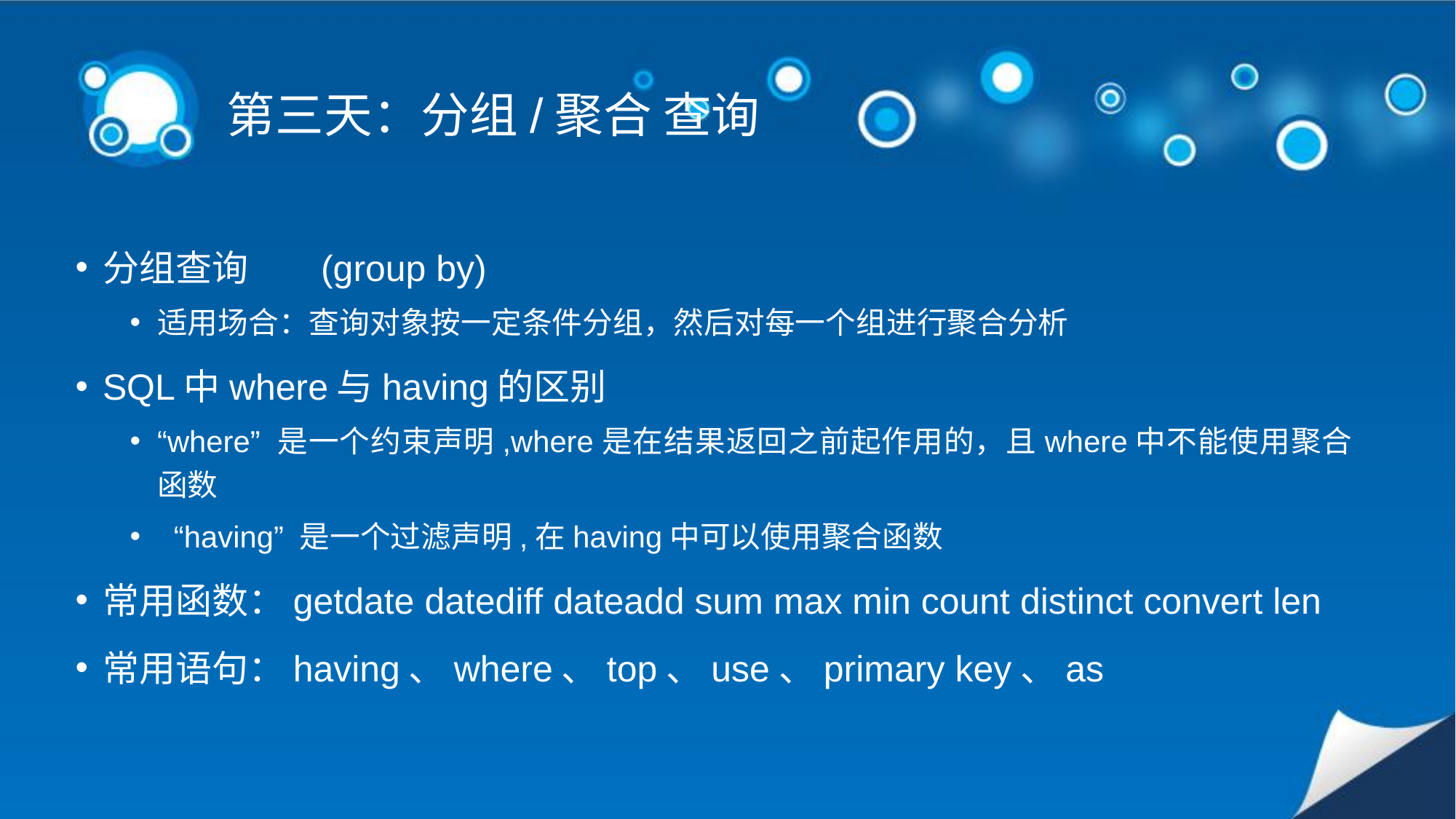

# 第三天：分组/聚合 查询
分组查询	(group by)
适用场合：查询对象按一定条件分组，然后对每一个组进行聚合分析
SQL中where与having的区别
“where” 是一个约束声明,where是在结果返回之前起作用的，且where中不能使用聚合函数
  “having” 是一个过滤声明,在having中可以使用聚合函数
常用函数：getdate datediff dateadd sum max min count distinct convert len
常用语句：having、where、top、use、primary key、as